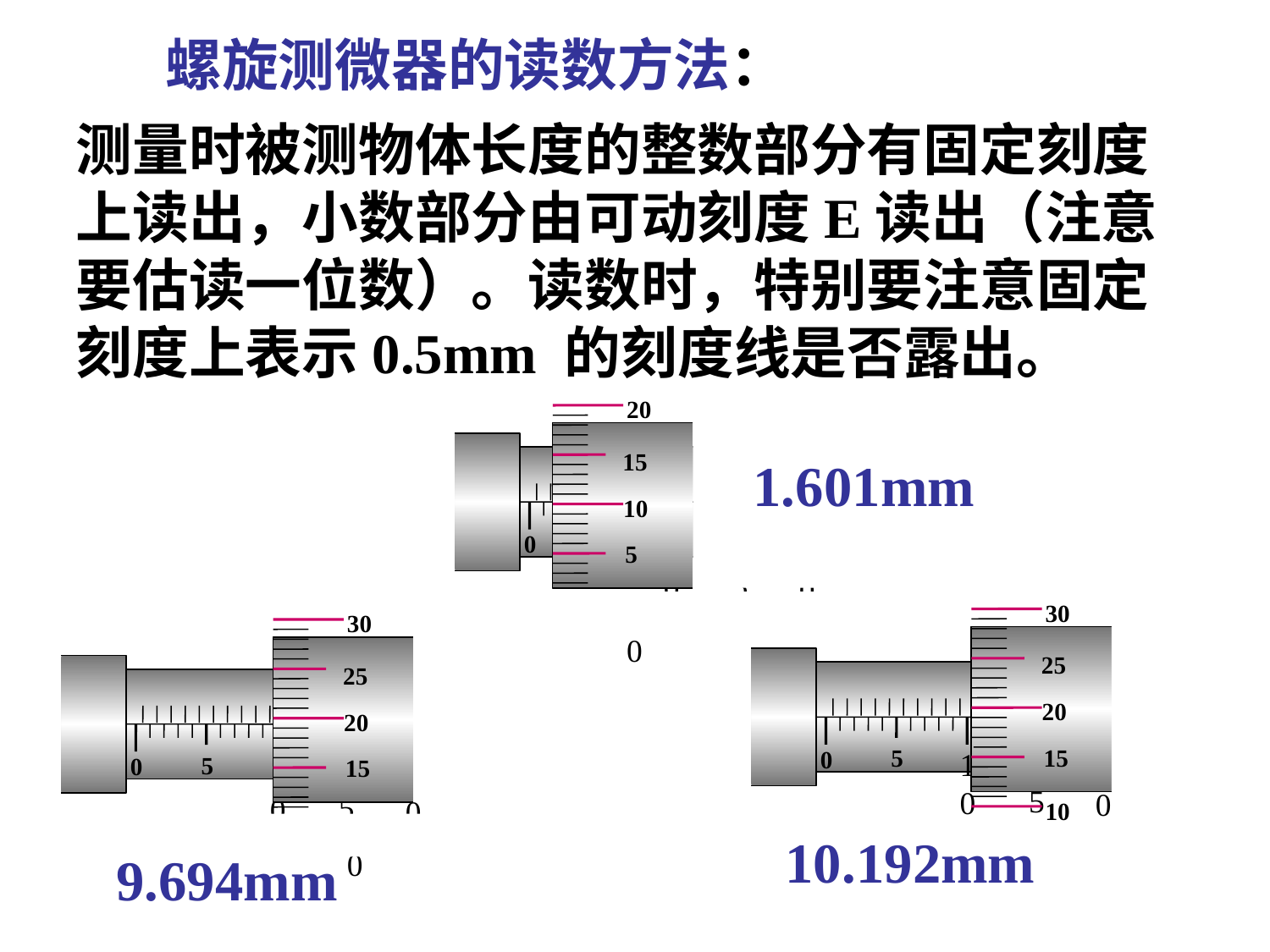

螺旋测微器的读数方法：
测量时被测物体长度的整数部分有固定刻度上读出，小数部分由可动刻度E读出（注意要估读一位数）。读数时，特别要注意固定刻度上表示0.5mm 的刻度线是否露出。
20

15
10
5
10

5
15
0
10
20

1.601mm
30

25
20
15
10

5
15
0
10
20
30

25
20
15
10

5
15
0
10
20

10.192mm
9.694mm